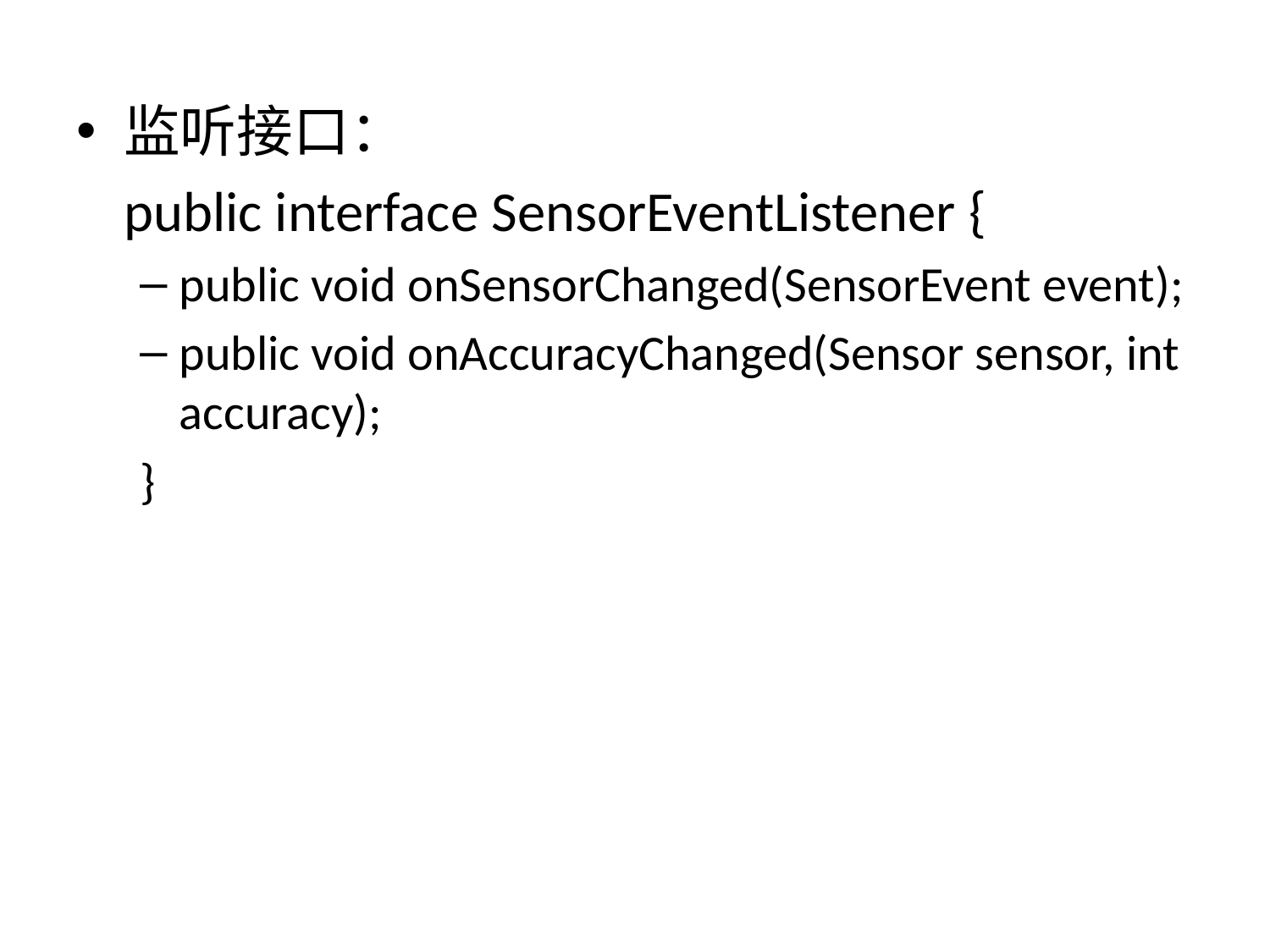

监听接口：
	public interface SensorEventListener {
public void onSensorChanged(SensorEvent event);
public void onAccuracyChanged(Sensor sensor, int accuracy);
}